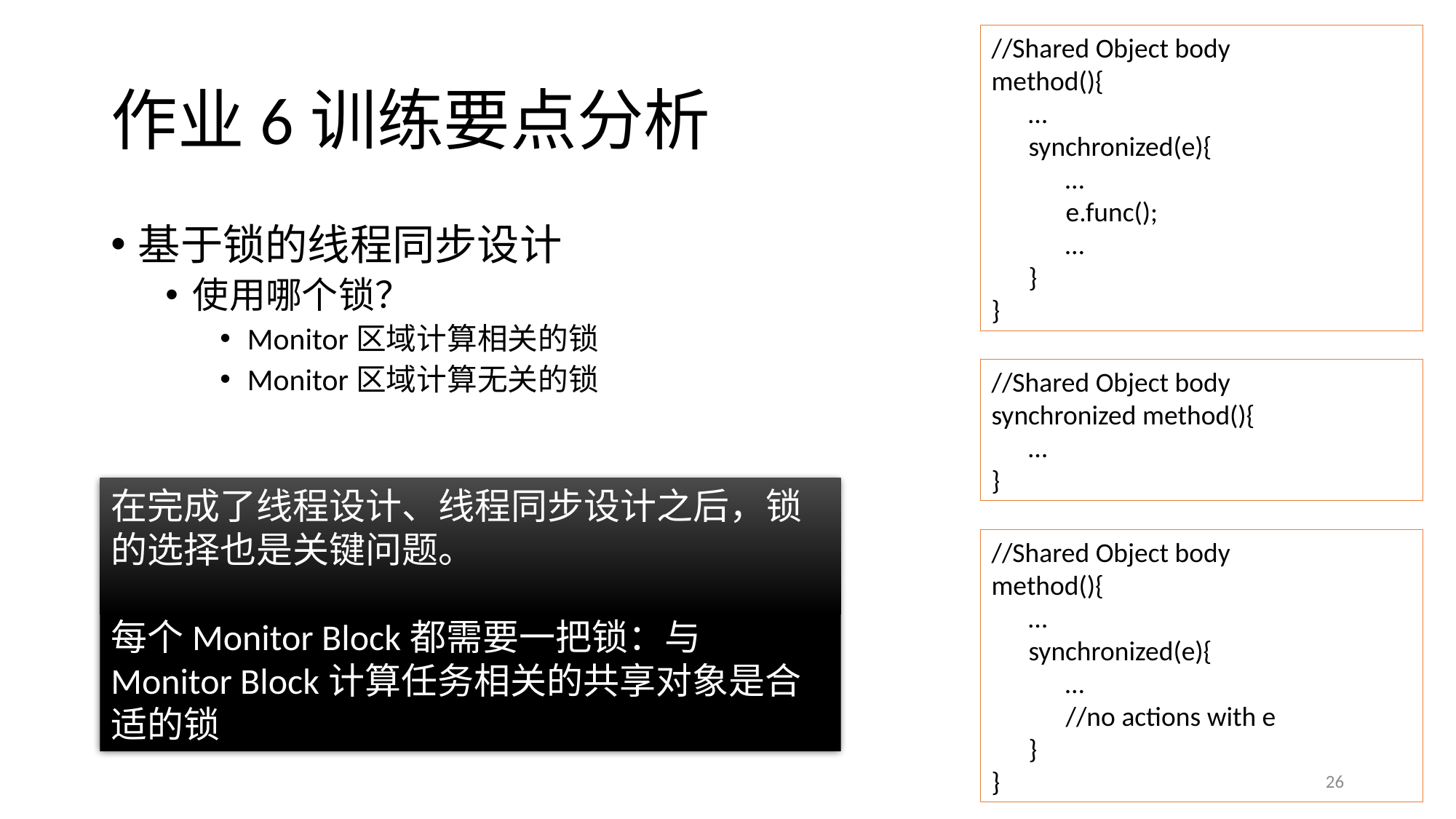

//Shared Object body
method(){
      …
      synchronized(e){
            …
            e.func();
            …
      }
}
# 作业6训练要点分析
基于锁的线程同步设计
使用哪个锁？
Monitor区域计算相关的锁
Monitor区域计算无关的锁
//Shared Object body
synchronized method(){
      …
}
在完成了线程设计、线程同步设计之后，锁的选择也是关键问题。

每个Monitor Block都需要一把锁：与Monitor Block计算任务相关的共享对象是合适的锁
//Shared Object body
method(){
      …
      synchronized(e){
            …
            //no actions with e
      }
}
26